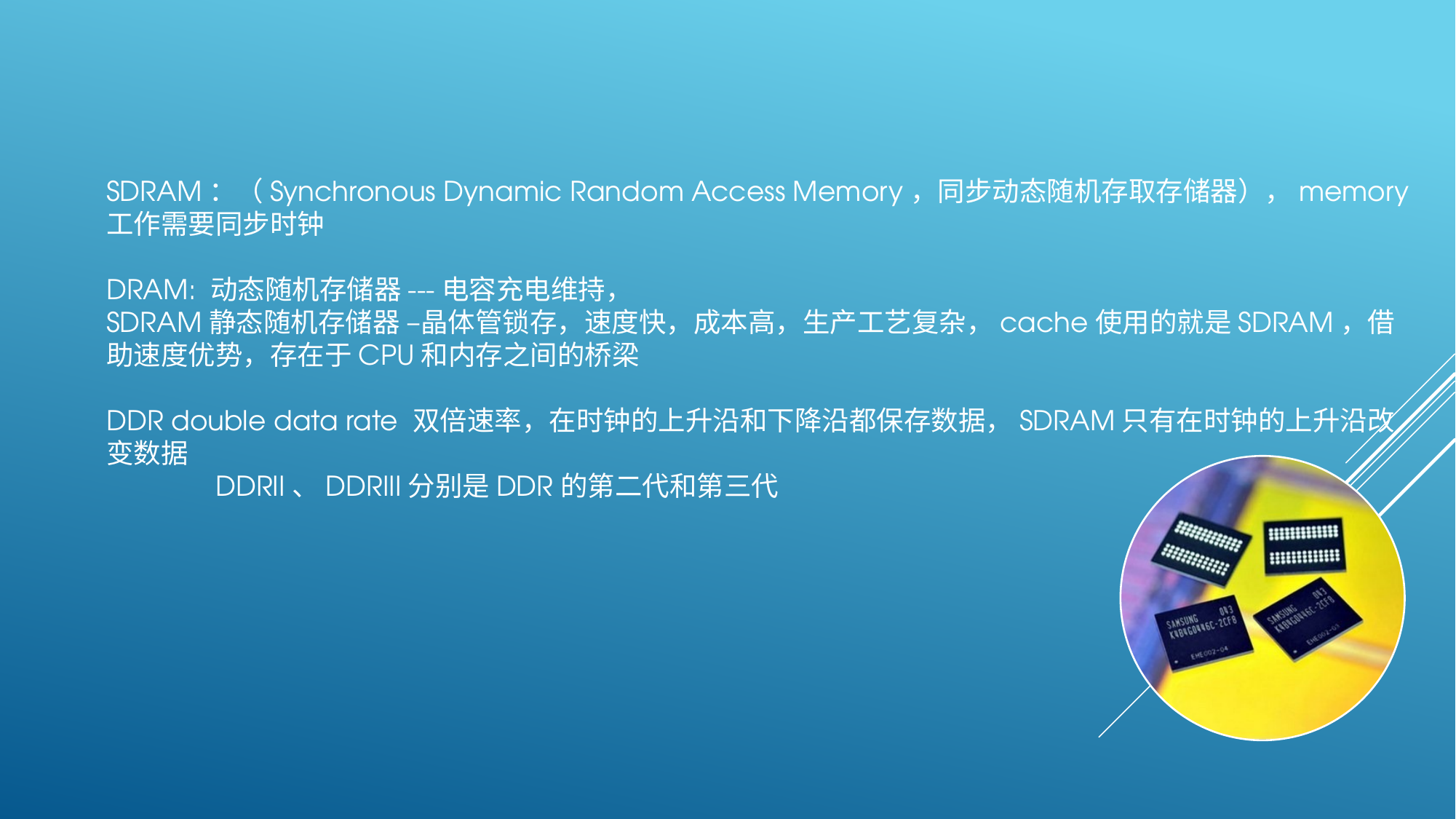

SDRAM：（Synchronous Dynamic Random Access Memory，同步动态随机存取存储器），memory工作需要同步时钟

DRAM: 动态随机存储器---电容充电维持，
SDRAM静态随机存储器 –晶体管锁存，速度快，成本高，生产工艺复杂，cache使用的就是SDRAM，借助速度优势，存在于CPU和内存之间的桥梁

DDR double data rate 双倍速率，在时钟的上升沿和下降沿都保存数据，SDRAM只有在时钟的上升沿改变数据
	DDRII、DDRIII分别是DDR的第二代和第三代